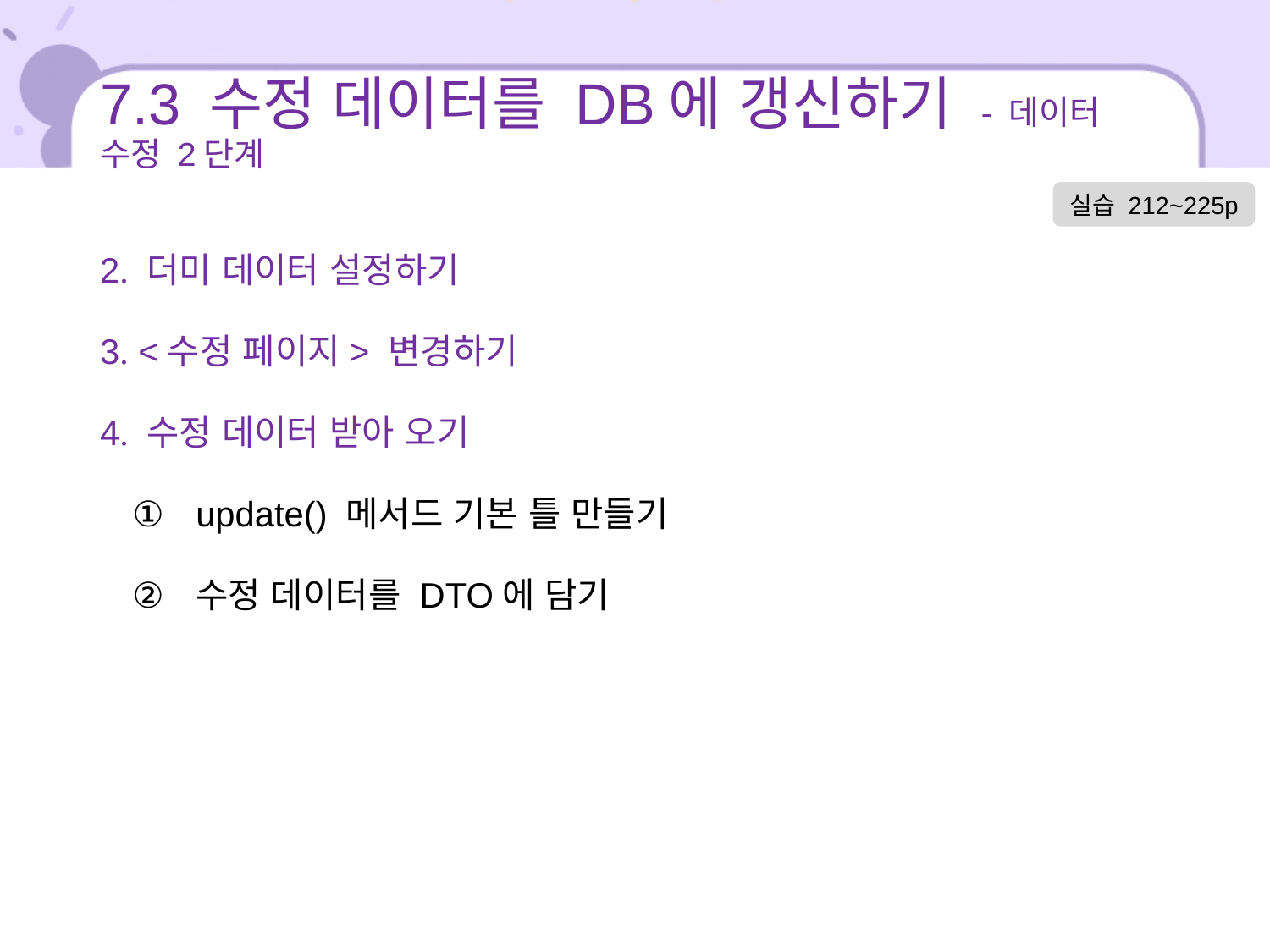

# 7.3 수정 데이터를 DB에 갱신하기 - 데이터 수정 2단계
실습 212~225p
2. 더미 데이터 설정하기
3. <수정 페이지> 변경하기
4. 수정 데이터 받아 오기
update() 메서드 기본 틀 만들기
수정 데이터를 DTO에 담기